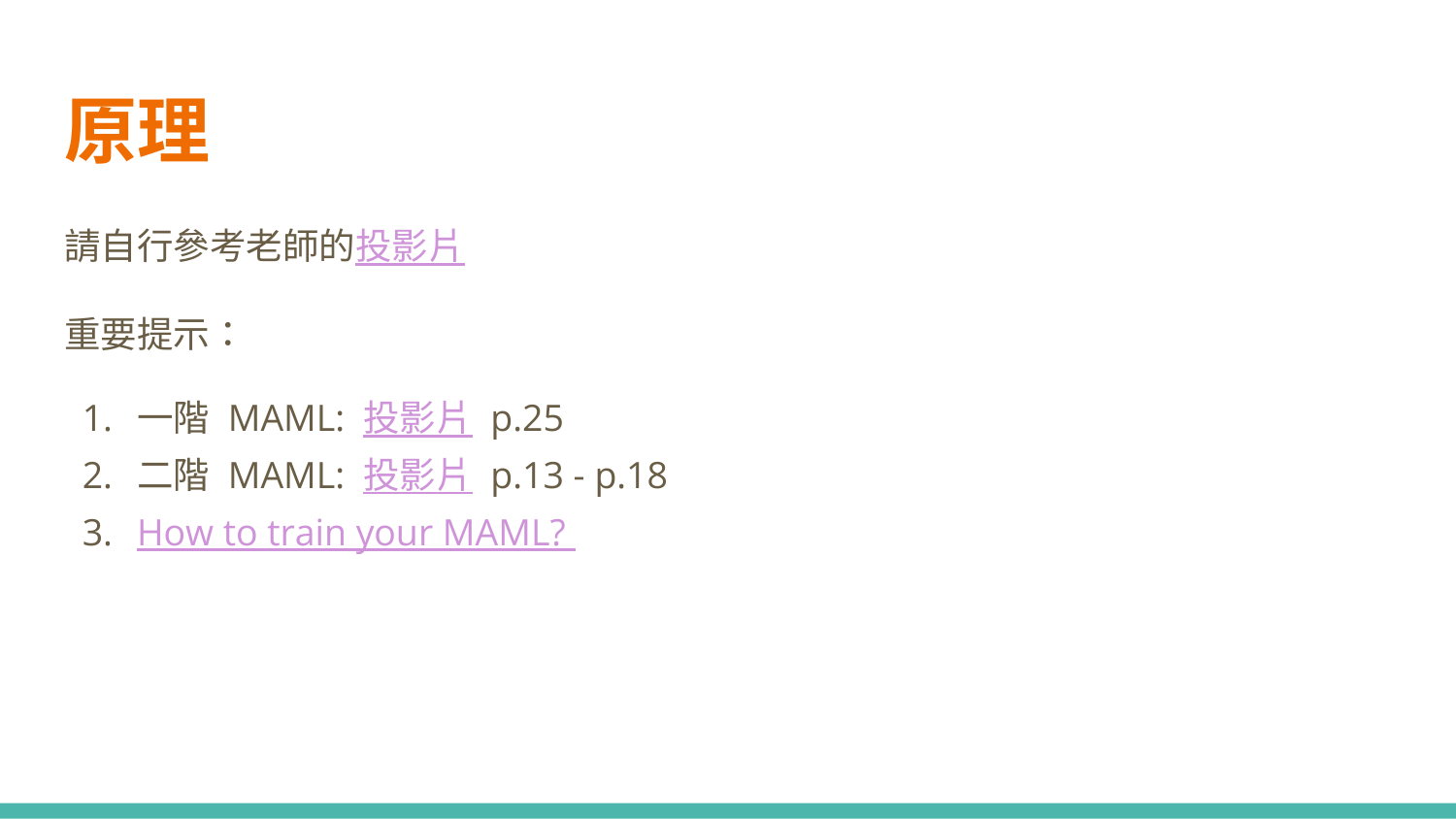

# 原理
請自行參考老師的投影片
重要提示：
一階 MAML: 投影片 p.25
二階 MAML: 投影片 p.13 - p.18
How to train your MAML?